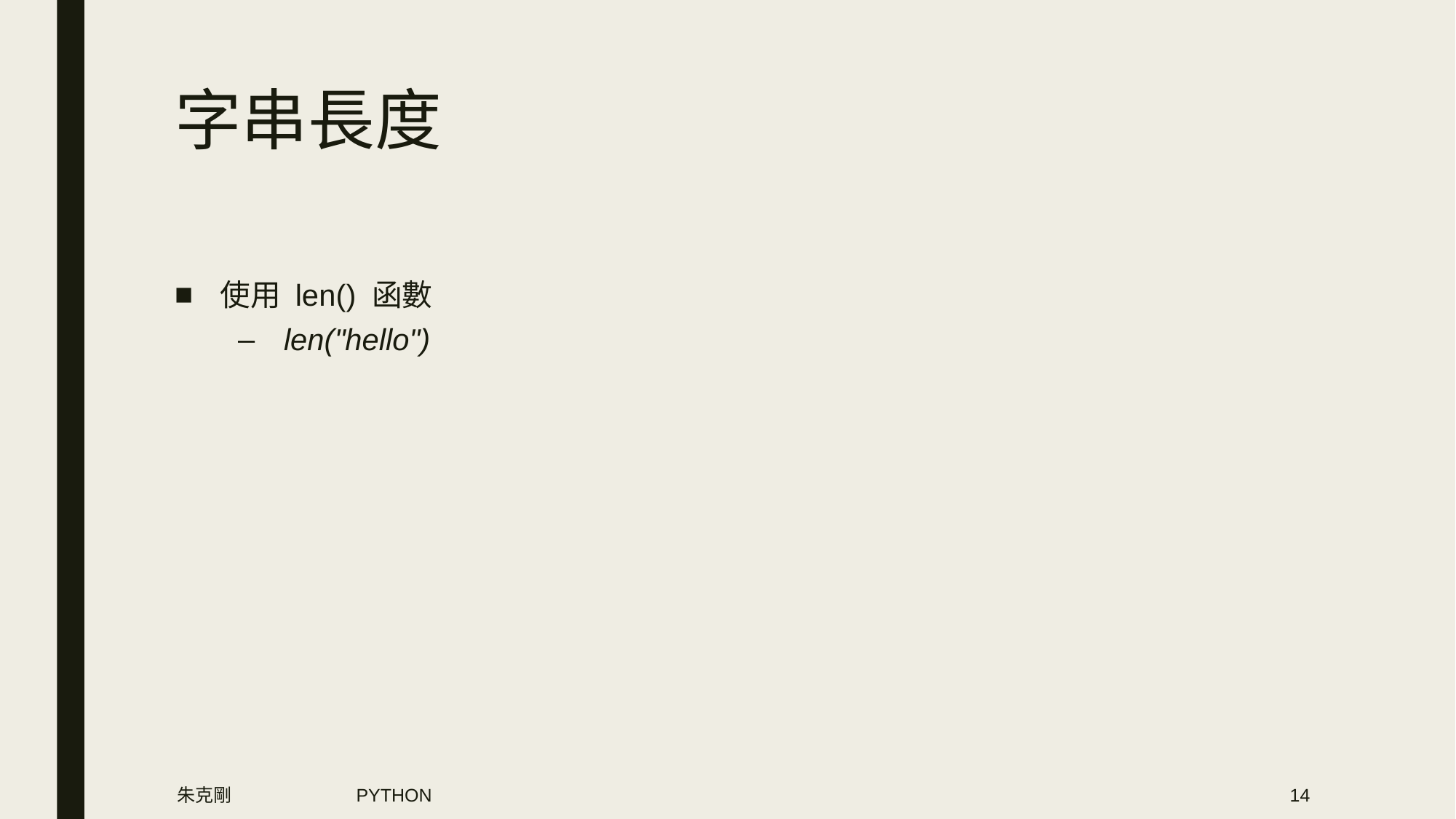

# 字串長度
使用 len() 函數
len("hello")
朱克剛
PYTHON
14